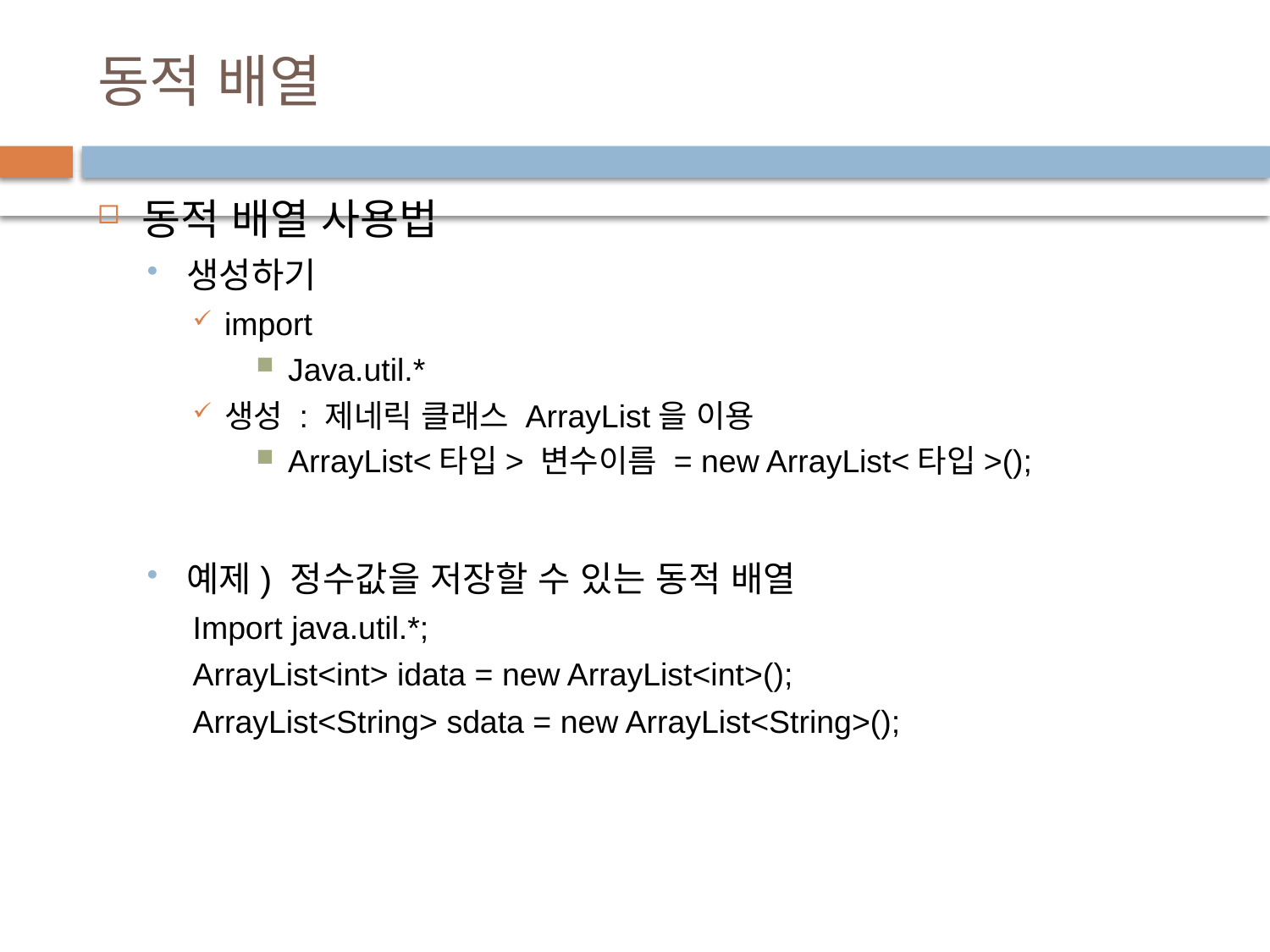

# 동적 배열
동적 배열 사용법
생성하기
import
Java.util.*
생성 : 제네릭 클래스 ArrayList을 이용
ArrayList<타입> 변수이름 = new ArrayList<타입>();

예제) 정수값을 저장할 수 있는 동적 배열
Import java.util.*;
ArrayList<int> idata = new ArrayList<int>();
ArrayList<String> sdata = new ArrayList<String>();